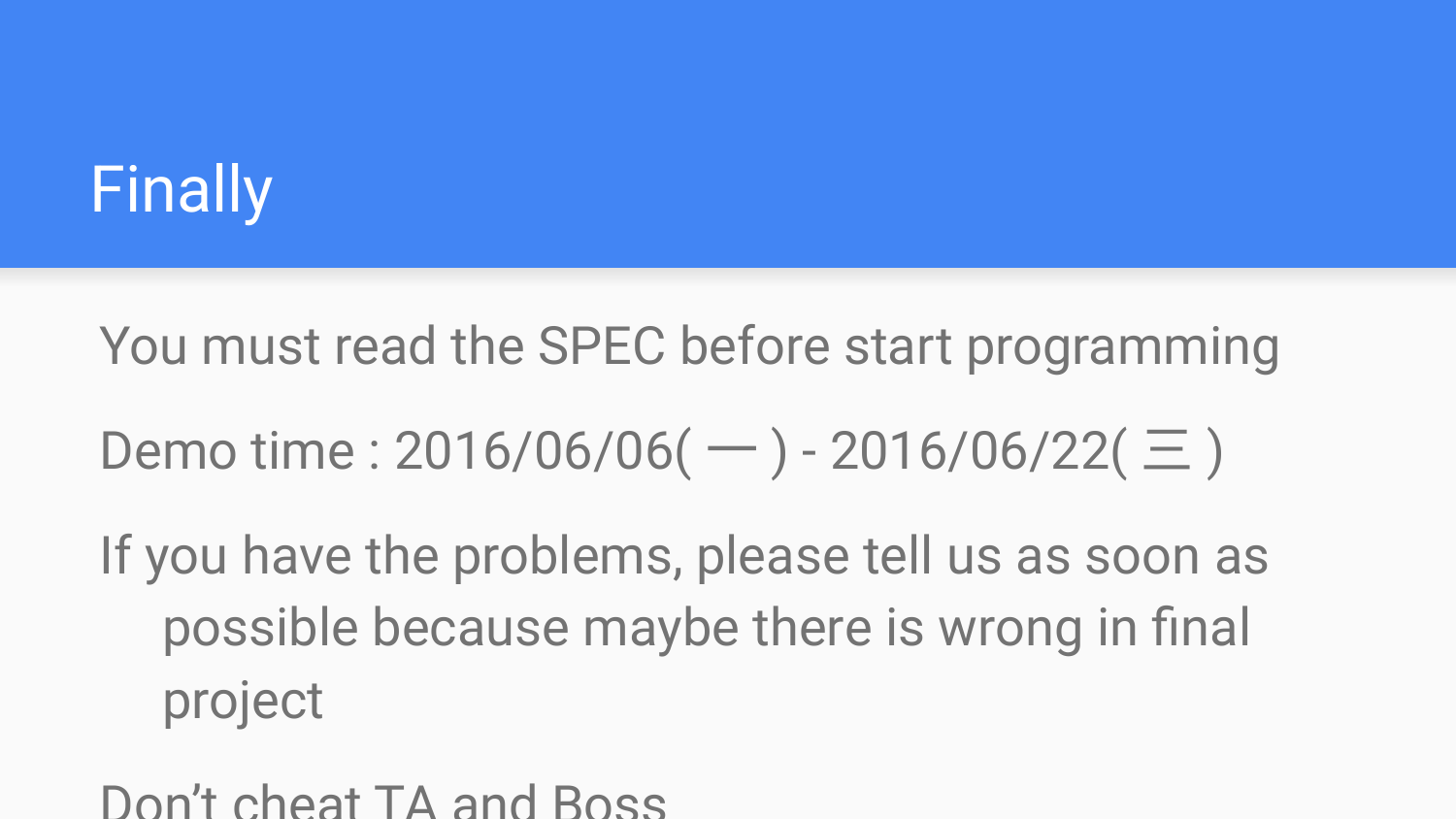

# Finally
You must read the SPEC before start programming
Demo time : 2016/06/06(一) - 2016/06/22(三)
If you have the problems, please tell us as soon as possible because maybe there is wrong in final project
Don’t cheat TA and Boss